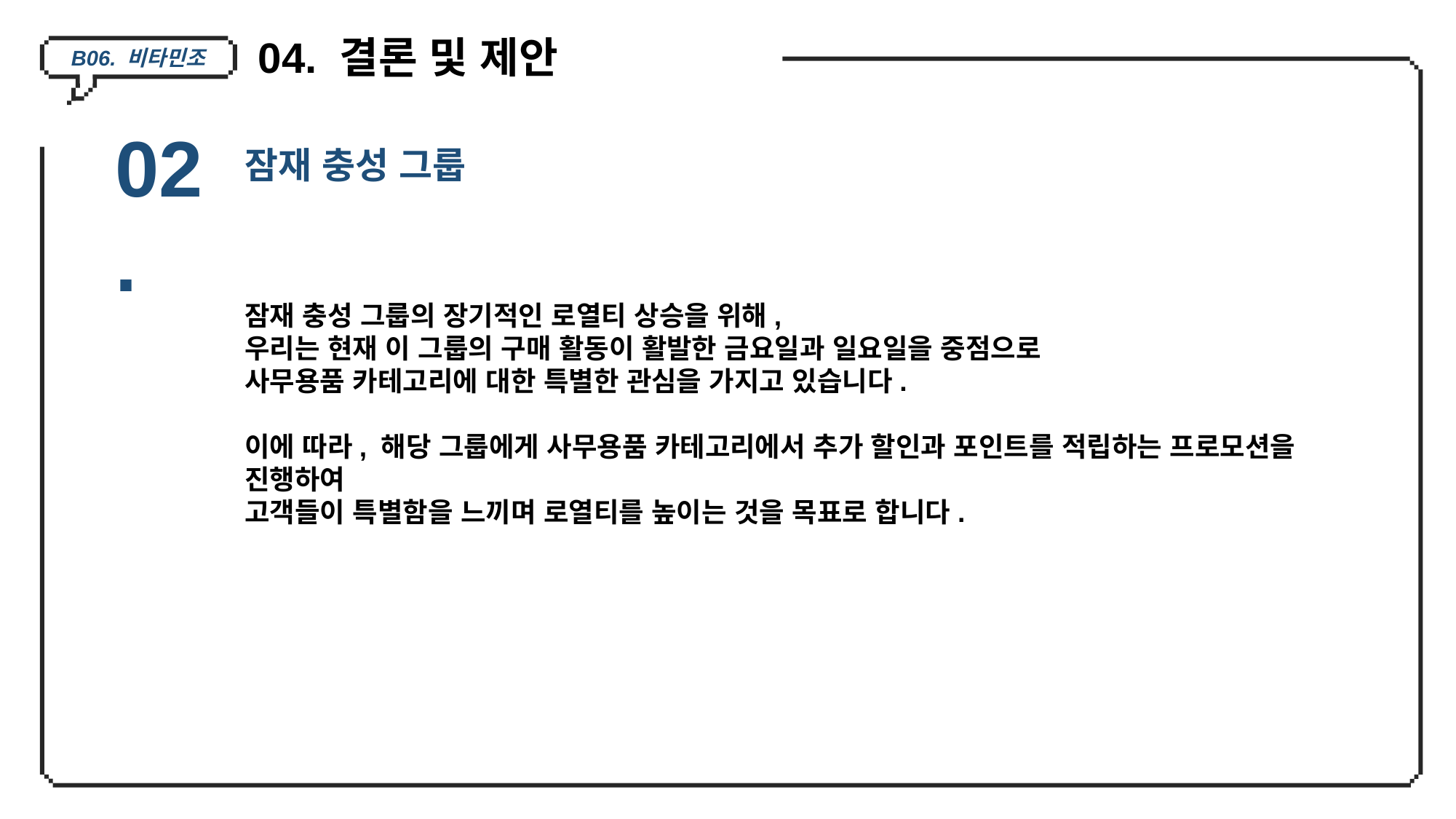

04. 결론 및 제안

B06. 비타민조

02.
잠재 충성 그룹

잠재 충성 그룹의 장기적인 로열티 상승을 위해,
우리는 현재 이 그룹의 구매 활동이 활발한 금요일과 일요일을 중점으로
사무용품 카테고리에 대한 특별한 관심을 가지고 있습니다.
이에 따라, 해당 그룹에게 사무용품 카테고리에서 추가 할인과 포인트를 적립하는 프로모션을 진행하여
고객들이 특별함을 느끼며 로열티를 높이는 것을 목표로 합니다.